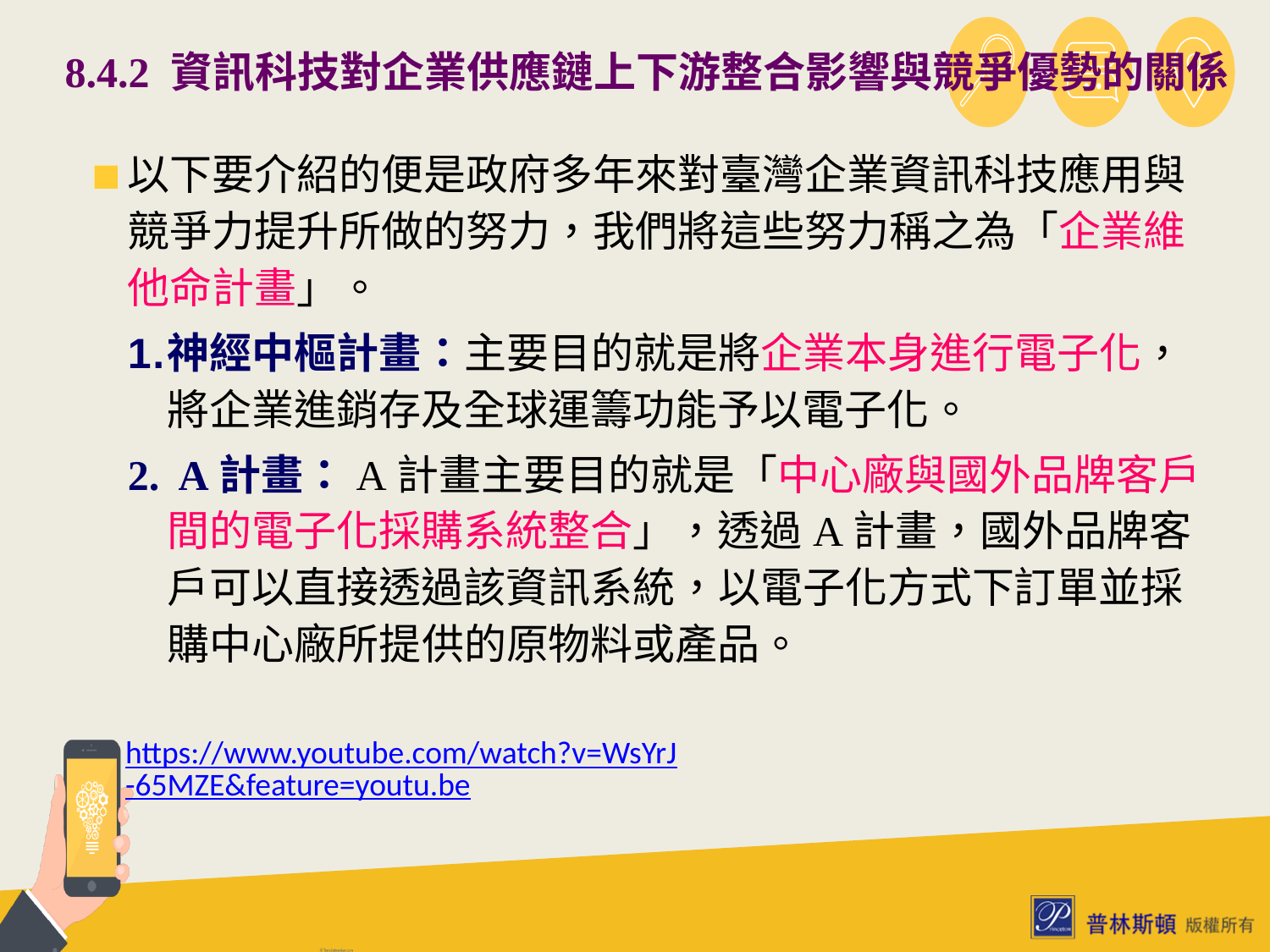

# 8.4.2 資訊科技對企業供應鏈上下游整合影響與競爭優勢的關係
以下要介紹的便是政府多年來對臺灣企業資訊科技應用與競爭力提升所做的努力，我們將這些努力稱之為「企業維他命計畫」。
神經中樞計畫：主要目的就是將企業本身進行電子化，將企業進銷存及全球運籌功能予以電子化。
 A計畫：A計畫主要目的就是「中心廠與國外品牌客戶間的電子化採購系統整合」，透過A計畫，國外品牌客戶可以直接透過該資訊系統，以電子化方式下訂單並採購中心廠所提供的原物料或產品。
https://www.youtube.com/watch?v=WsYrJ-65MZE&feature=youtu.be